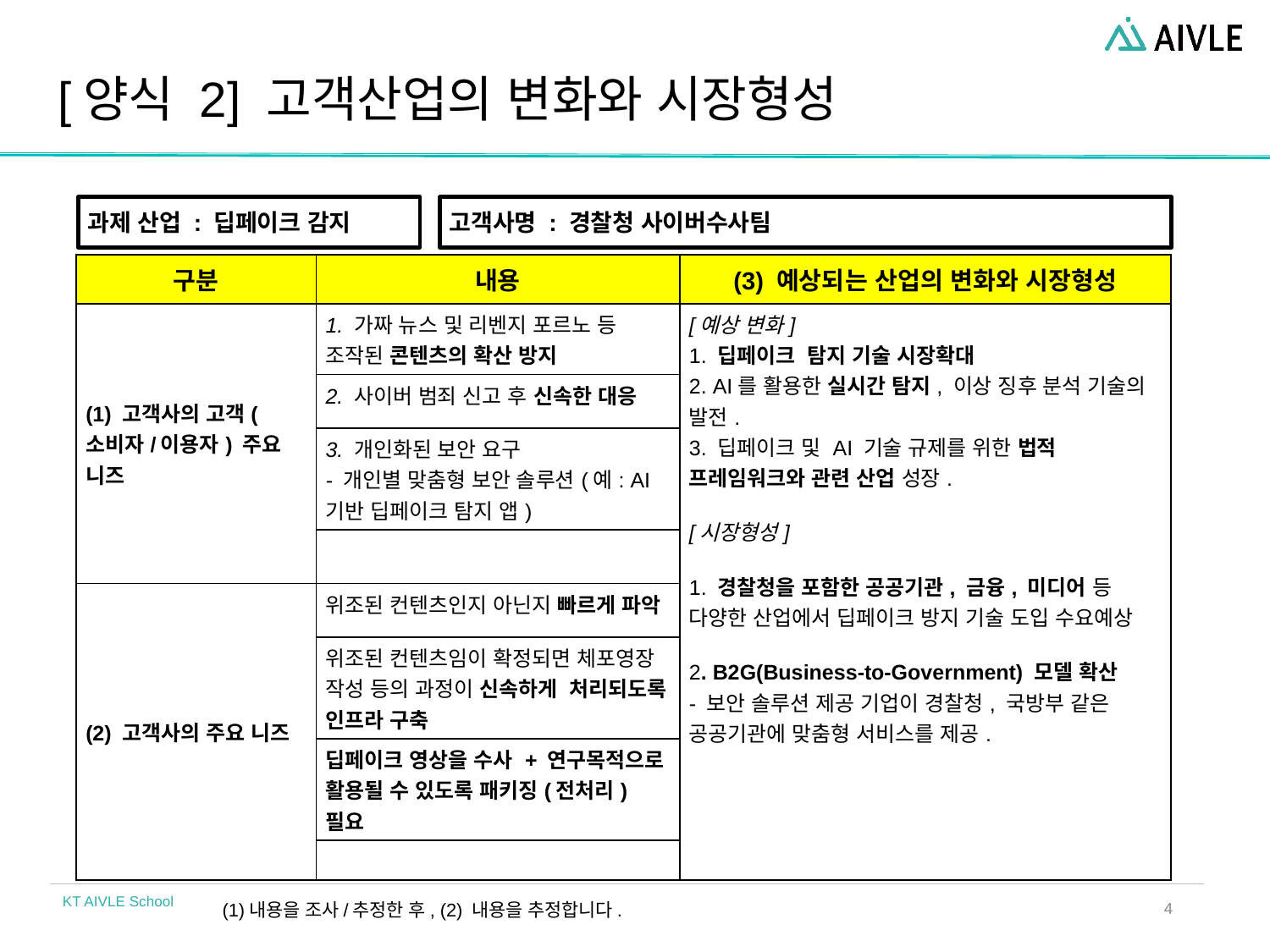

# [양식 2] 고객산업의 변화와 시장형성
과제 산업 : 딥페이크 감지
고객사명 : 경찰청 사이버수사팀
| 구분 | 내용 | (3) 예상되는 산업의 변화와 시장형성 |
| --- | --- | --- |
| (1) 고객사의 고객(소비자/이용자) 주요 니즈 | 1. 가짜 뉴스 및 리벤지 포르노 등 조작된 콘텐츠의 확산 방지 | [예상 변화] 1. 딥페이크 탐지 기술 시장확대 2. AI를 활용한 실시간 탐지, 이상 징후 분석 기술의 발전. 3. 딥페이크 및 AI 기술 규제를 위한 법적 프레임워크와 관련 산업 성장. [시장형성] 1. 경찰청을 포함한 공공기관, 금융, 미디어 등 다양한 산업에서 딥페이크 방지 기술 도입 수요예상 2. B2G(Business-to-Government) 모델 확산 - 보안 솔루션 제공 기업이 경찰청, 국방부 같은 공공기관에 맞춤형 서비스를 제공. |
|  | 2. 사이버 범죄 신고 후 신속한 대응 |  |
|  | 3. 개인화된 보안 요구 - 개인별 맞춤형 보안 솔루션(예: AI 기반 딥페이크 탐지 앱) |  |
|  |  |  |
| (2) 고객사의 주요 니즈 | 위조된 컨텐츠인지 아닌지 빠르게 파악 |  |
|  | 위조된 컨텐츠임이 확정되면 체포영장 작성 등의 과정이 신속하게 처리되도록 인프라 구축 |  |
|  | 딥페이크 영상을 수사 + 연구목적으로 활용될 수 있도록 패키징(전처리) 필요 |  |
|  |  |  |
(1)내용을 조사/추정한 후, (2) 내용을 추정합니다.